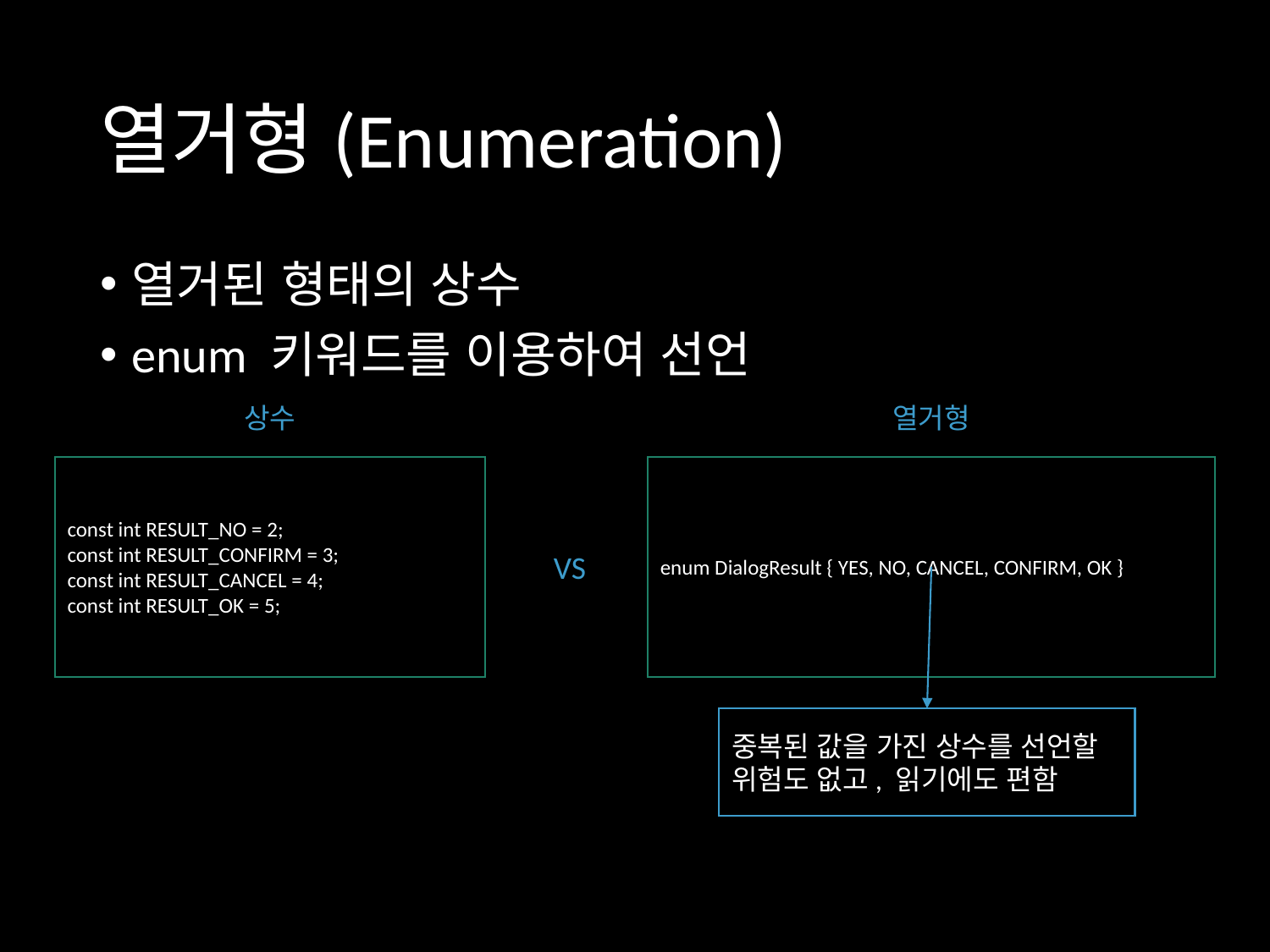

# 열거형(Enumeration)
열거된 형태의 상수
enum 키워드를 이용하여 선언

열거형
상수
const int RESULT_NO = 2;
const int RESULT_CONFIRM = 3;
const int RESULT_CANCEL = 4;
const int RESULT_OK = 5;
enum DialogResult { YES, NO, CANCEL, CONFIRM, OK }
VS
중복된 값을 가진 상수를 선언할 위험도 없고, 읽기에도 편함